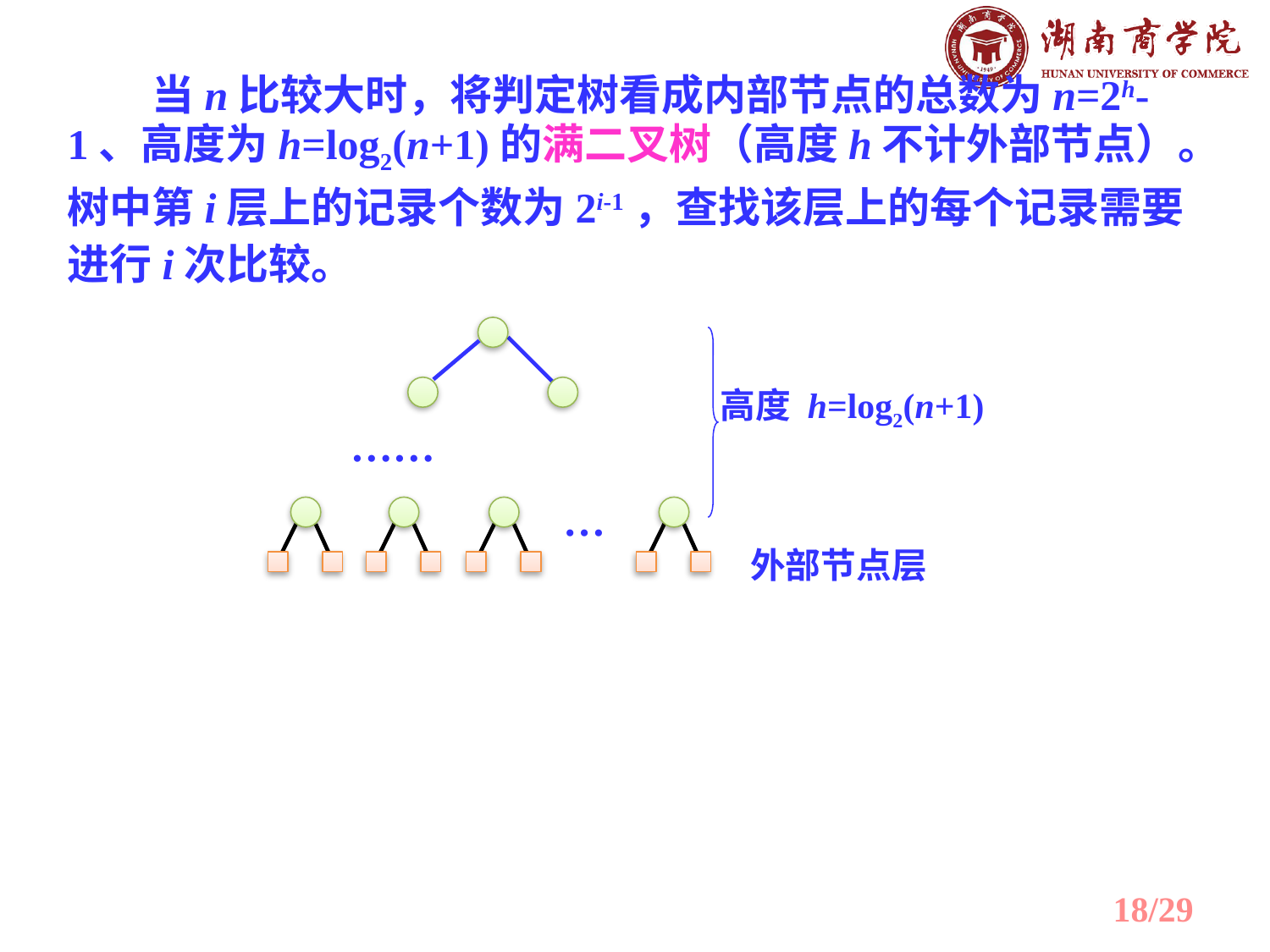

当n比较大时，将判定树看成内部节点的总数为n=2h-1、高度为h=log2(n+1)的满二叉树（高度h不计外部节点）。树中第i层上的记录个数为2i-1，查找该层上的每个记录需要进行i次比较。

高度 h=log2(n+1)
……
…

外部节点层

18/29